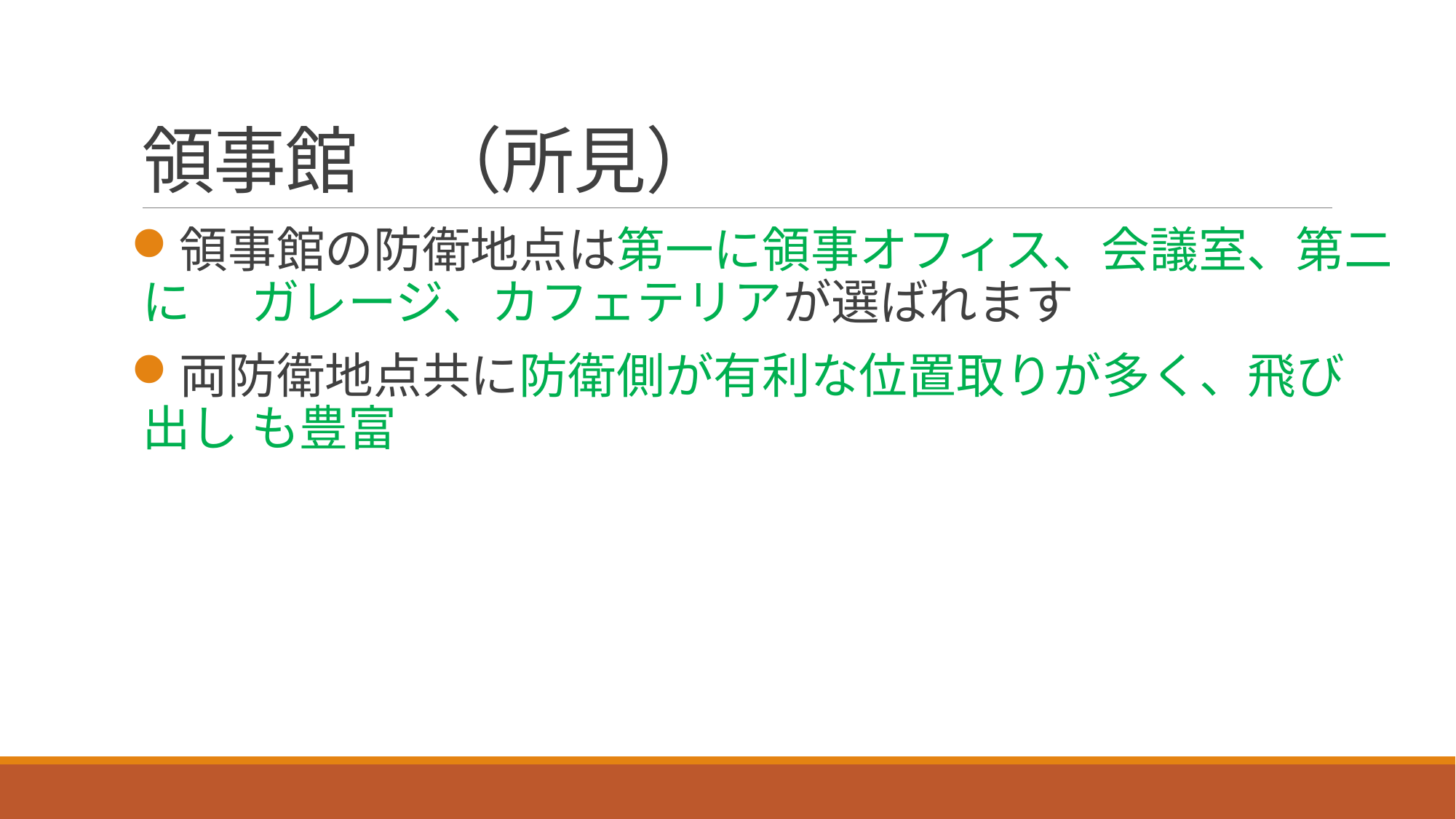

# 領事館　（所見）
領事館の防衛地点は第一に領事オフィス、会議室、第二に	ガレージ、カフェテリアが選ばれます
両防衛地点共に防衛側が有利な位置取りが多く、飛び出し	も豊富